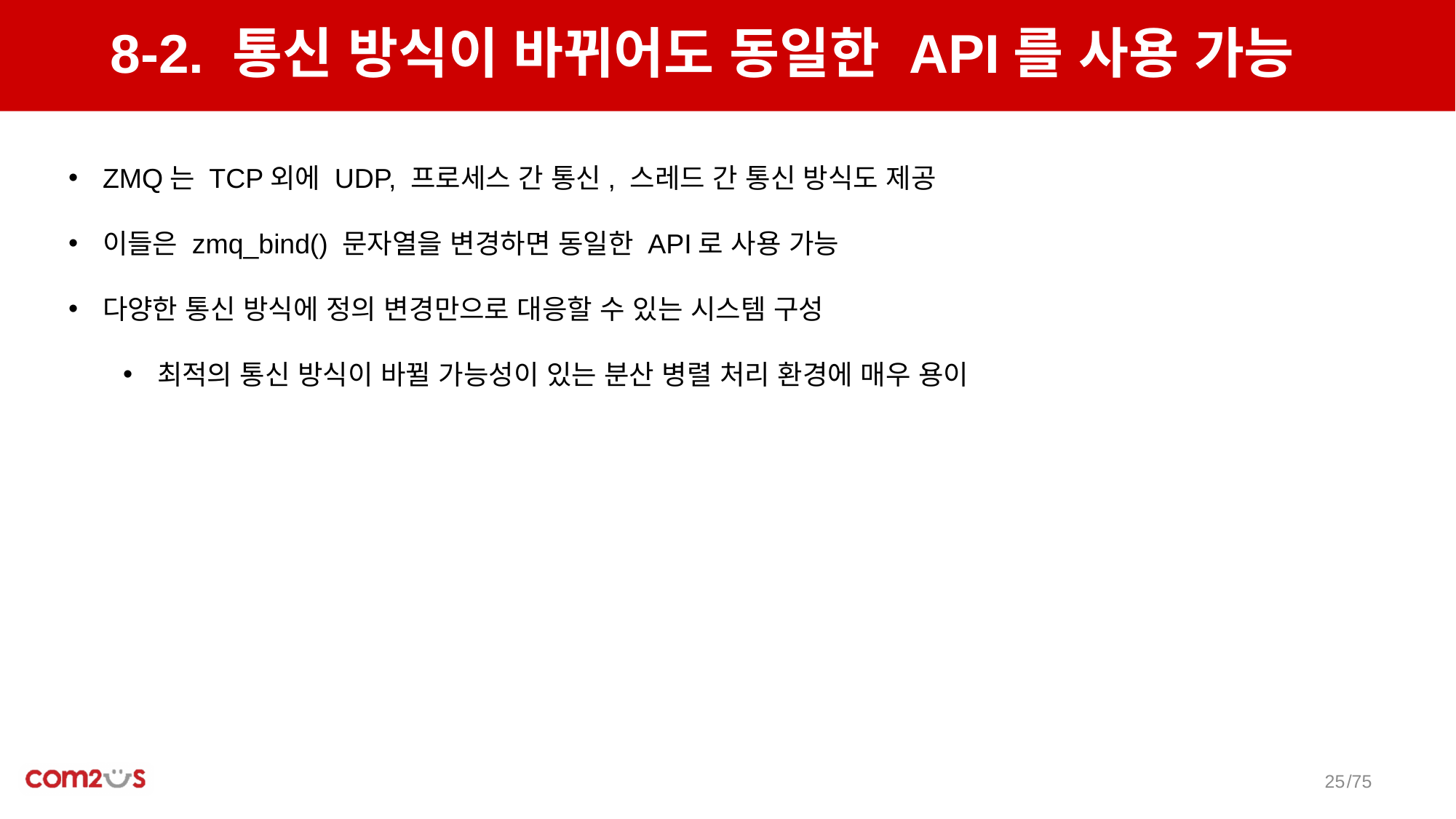

# 8-2. 통신 방식이 바뀌어도 동일한 API를 사용 가능
ZMQ는 TCP외에 UDP, 프로세스 간 통신, 스레드 간 통신 방식도 제공

이들은 zmq_bind() 문자열을 변경하면 동일한 API로 사용 가능

다양한 통신 방식에 정의 변경만으로 대응할 수 있는 시스템 구성

최적의 통신 방식이 바뀔 가능성이 있는 분산 병렬 처리 환경에 매우 용이

25